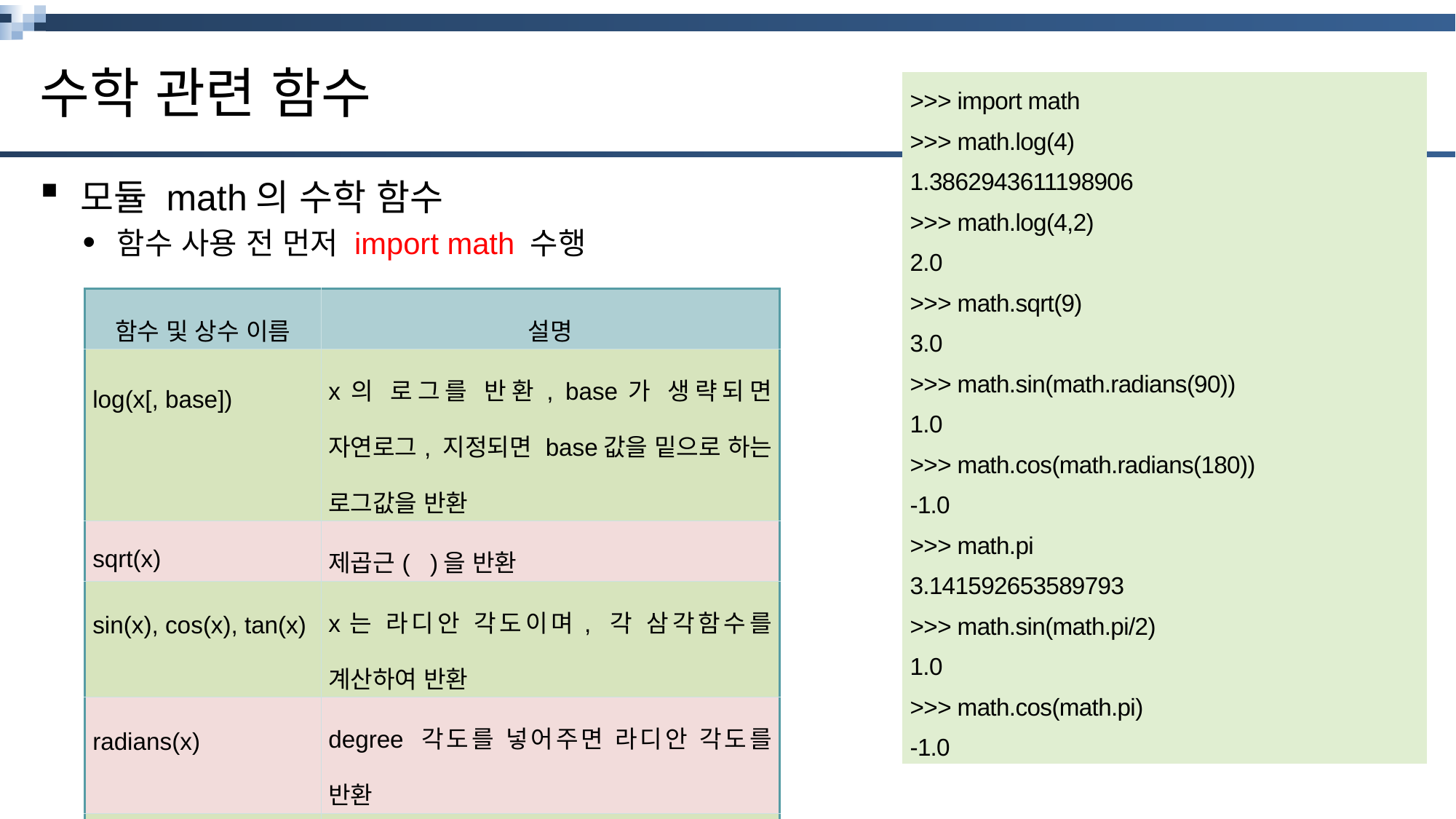

# 수학 관련 함수
| >>> import math >>> math.log(4) 1.3862943611198906 >>> math.log(4,2) 2.0 >>> math.sqrt(9) 3.0 >>> math.sin(math.radians(90)) 1.0 >>> math.cos(math.radians(180)) -1.0 >>> math.pi 3.141592653589793 >>> math.sin(math.pi/2) 1.0 >>> math.cos(math.pi) -1.0 |
| --- |
모듈 math의 수학 함수
함수 사용 전 먼저 import math 수행
| 함수 및 상수 이름 | 설명 |
| --- | --- |
| log(x[, base]) | x의 로그를 반환, base가 생략되면 자연로그, 지정되면 base값을 밑으로 하는 로그값을 반환 |
| sqrt(x) | 제곱근( )을 반환 |
| sin(x), cos(x), tan(x) | x는 라디안 각도이며, 각 삼각함수를 계산하여 반환 |
| radians(x) | degree 각도를 넣어주면 라디안 각도를 반환 |
| pi | 원주율 값을 가진 상수 |